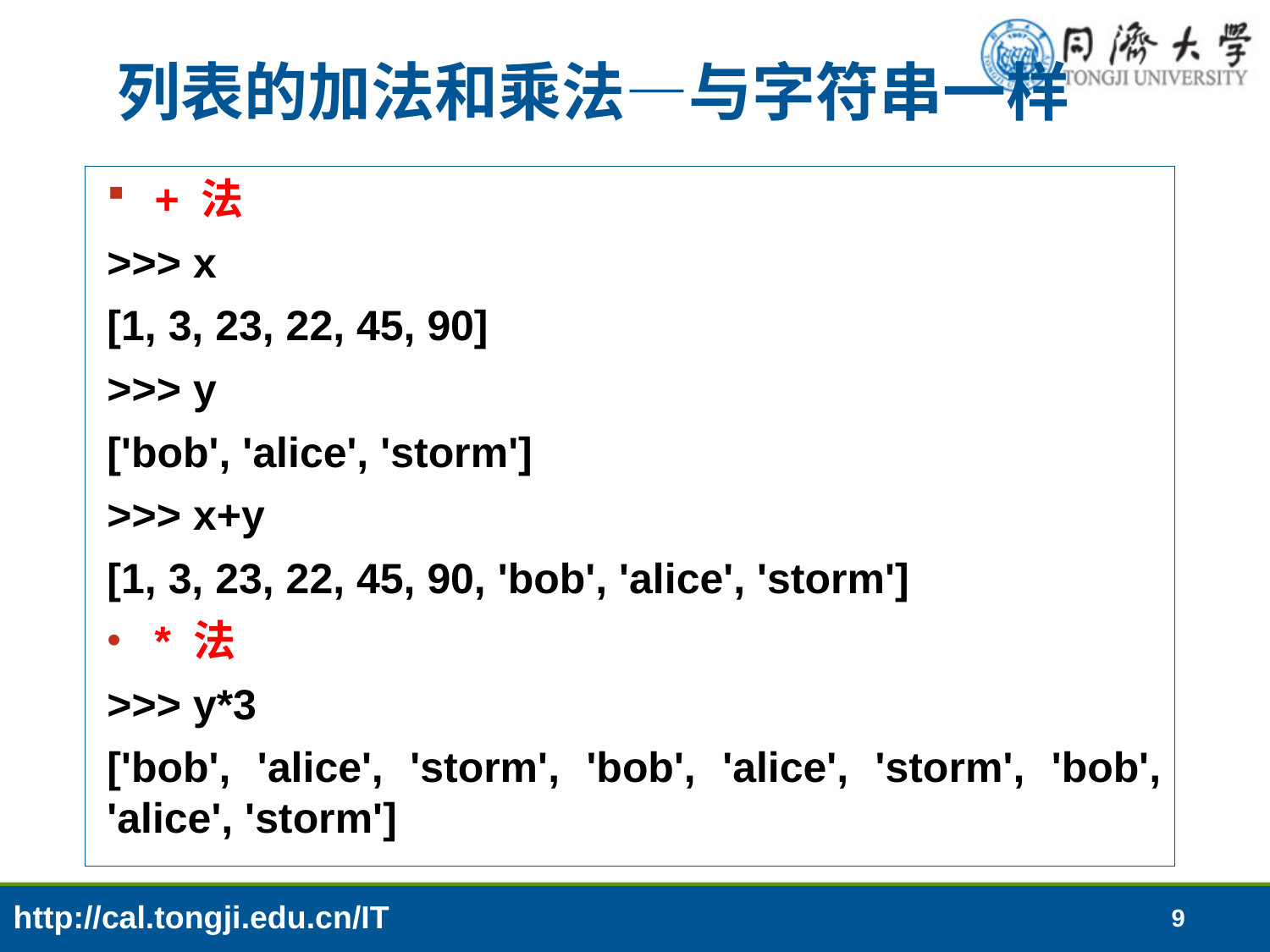

# 列表的加法和乘法—与字符串一样
+ 法
>>> x
[1, 3, 23, 22, 45, 90]
>>> y
['bob', 'alice', 'storm']
>>> x+y
[1, 3, 23, 22, 45, 90, 'bob', 'alice', 'storm']
* 法
>>> y*3
['bob', 'alice', 'storm', 'bob', 'alice', 'storm', 'bob', 'alice', 'storm']